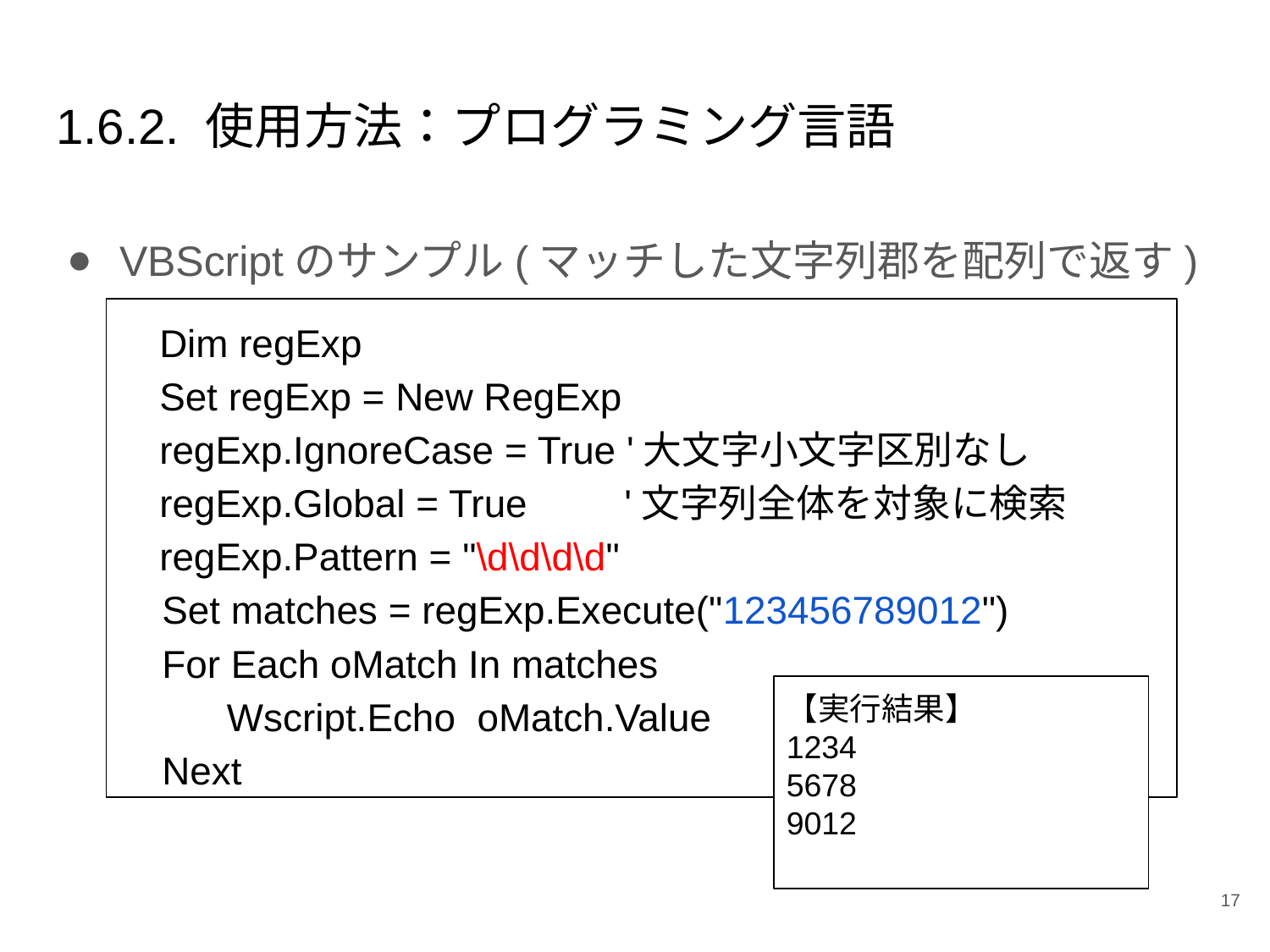

# 1.6.2. 使用方法：プログラミング言語
VBScriptのサンプル(マッチした文字列郡を配列で返す)

Dim regExp
Set regExp = New RegExp
regExp.IgnoreCase = True '大文字小文字区別なし
regExp.Global = True         '文字列全体を対象に検索
regExp.Pattern = "\d\d\d\d"
    Set matches = regExp.Execute("123456789012")
    For Each oMatch In matches
          Wscript.Echo  oMatch.Value
    Next

【実行結果】
1234
5678
9012

17